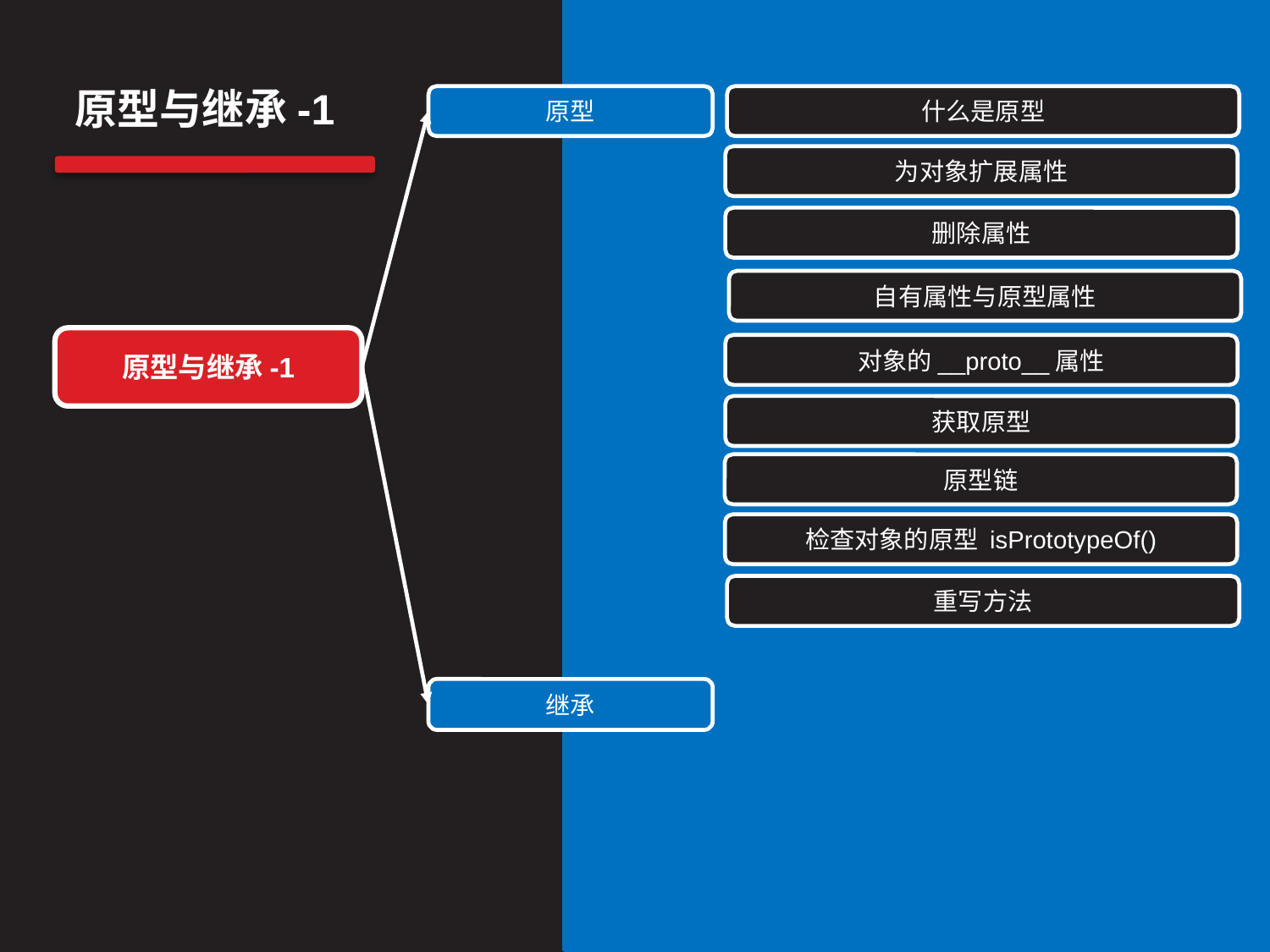

原型与继承-1

原型
什么是原型
为对象扩展属性
删除属性
自有属性与原型属性
原型与继承-1
对象的__proto__属性
获取原型
原型链
检查对象的原型 isPrototypeOf()
重写方法
继承